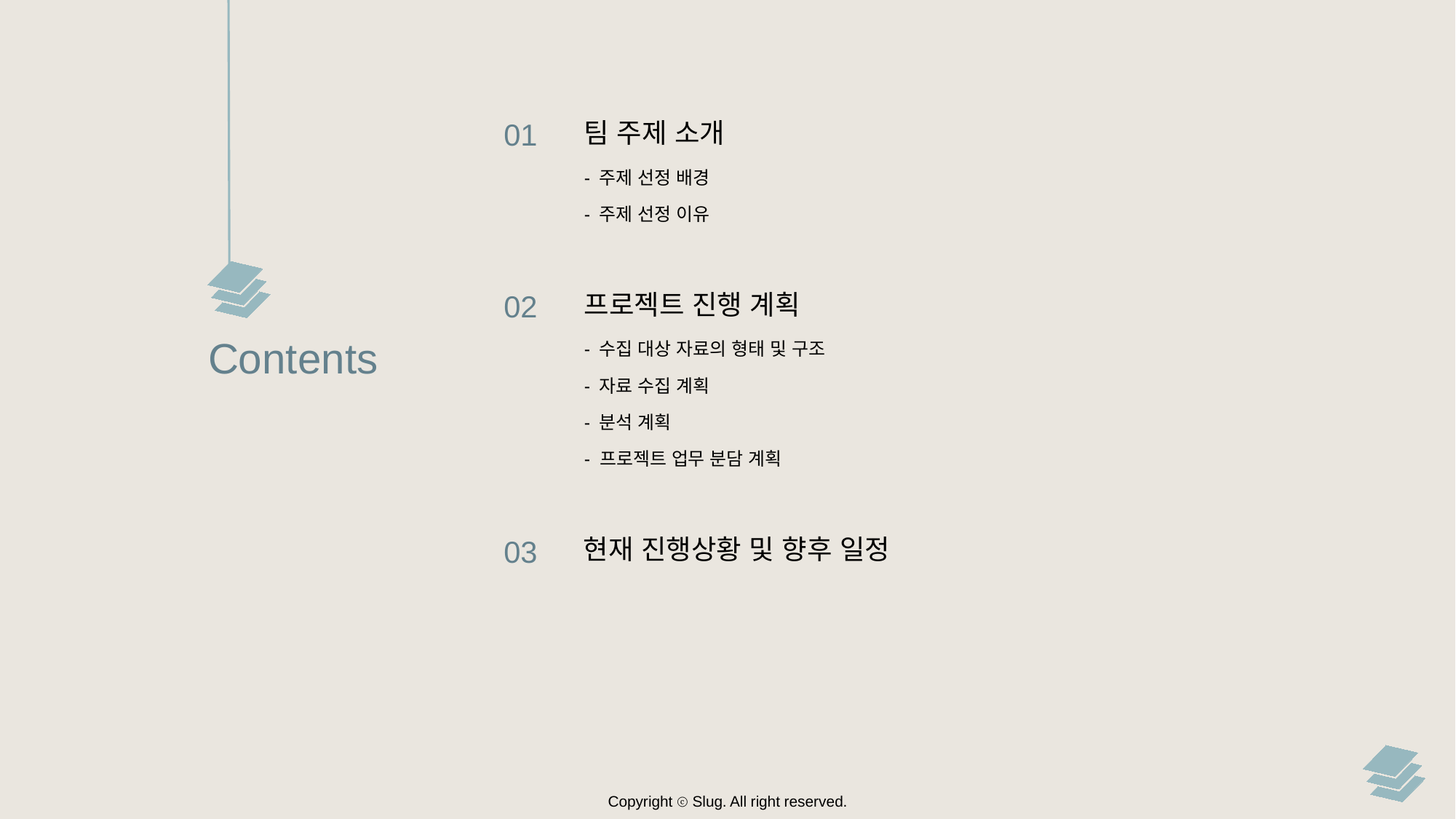

01
팀 주제 소개
- 주제 선정 배경
- 주제 선정 이유

02
프로젝트 진행 계획
Contents
- 수집 대상 자료의 형태 및 구조
- 자료 수집 계획
- 분석 계획
- 프로젝트 업무 분담 계획
03
현재 진행상황 및 향후 일정

Copyright ⓒ Slug. All right reserved.